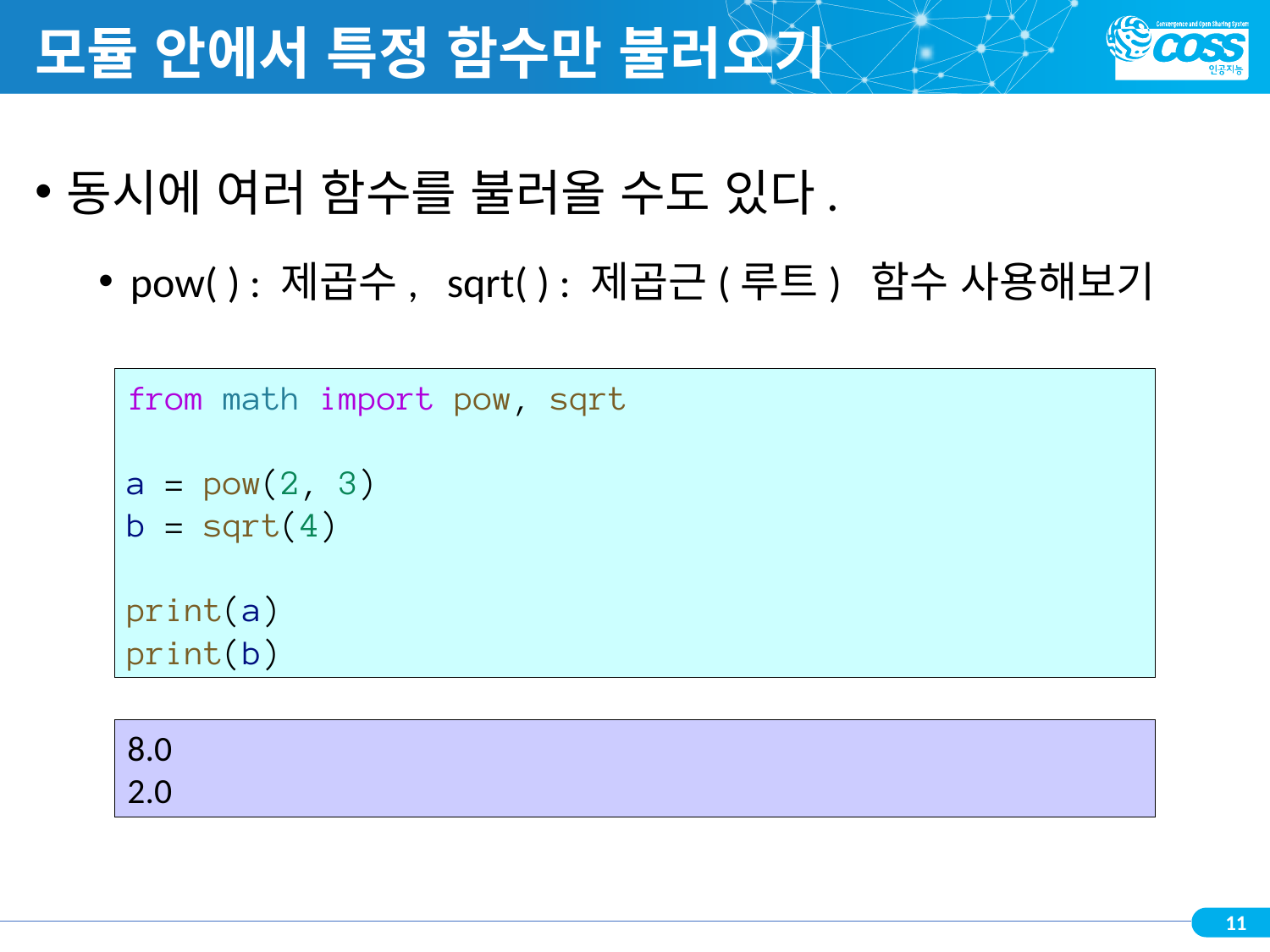

# 모듈 안에서 특정 함수만 불러오기
동시에 여러 함수를 불러올 수도 있다.
pow( ) : 제곱수,   sqrt( ) : 제곱근(루트)  함수 사용해보기
from math import pow, sqrt
a = pow(2, 3)
b = sqrt(4)
print(a)
print(b)
8.0
2.0
11